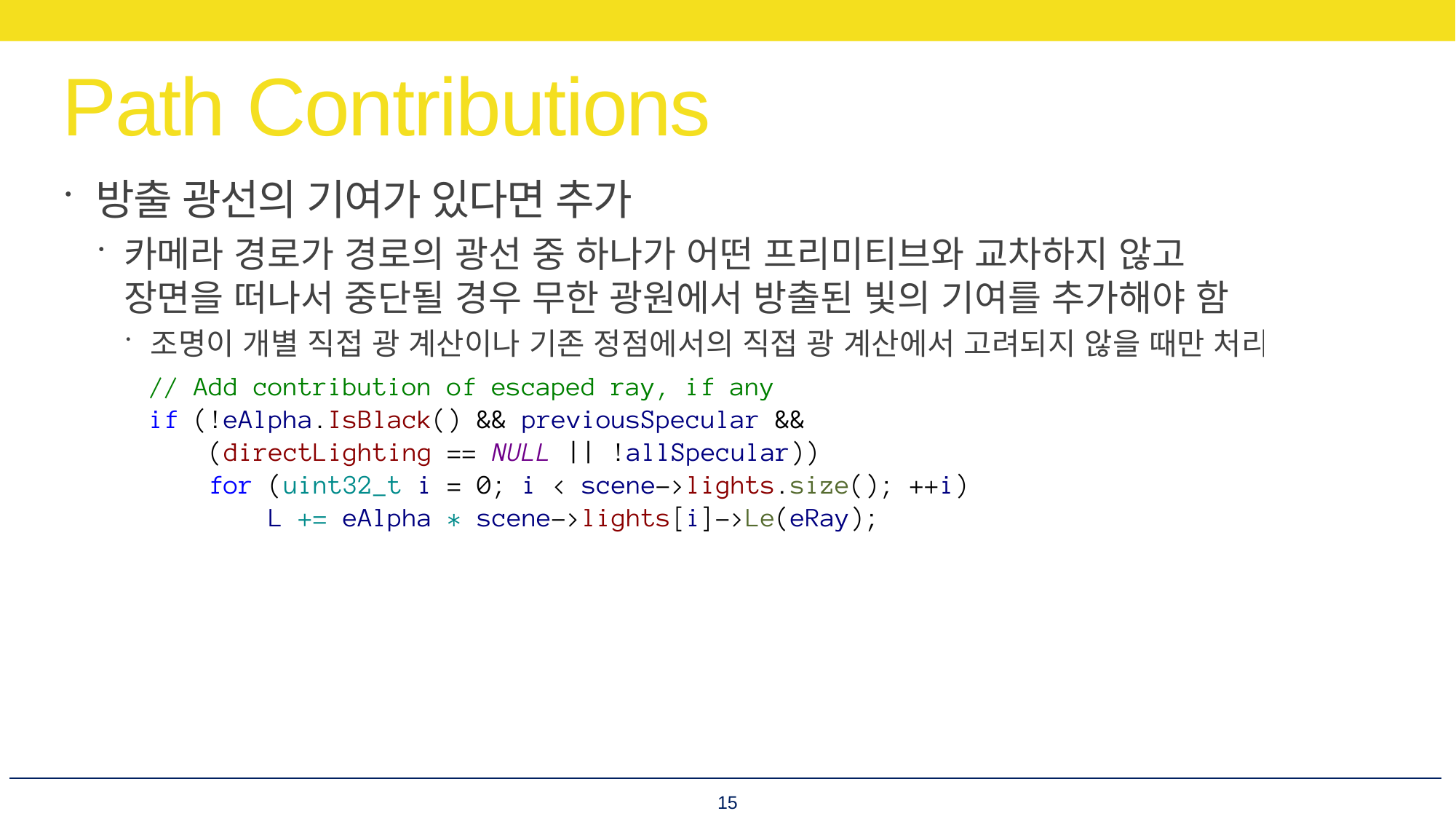

# Path Contributions
방출 광선의 기여가 있다면 추가
카메라 경로가 경로의 광선 중 하나가 어떤 프리미티브와 교차하지 않고
장면을 떠나서 중단될 경우 무한 광원에서 방출된 빛의 기여를 추가해야 함
조명이 개별 직접 광 계산이나 기존 정점에서의 직접 광 계산에서 고려되지 않을 때만 처리
// Add contribution of escaped ray, if any
if (!eAlpha.IsBlack() && previousSpecular &&
    (directLighting == NULL || !allSpecular))
    for (uint32_t i = 0; i < scene->lights.size(); ++i)
        L += eAlpha * scene->lights[i]->Le(eRay);
15